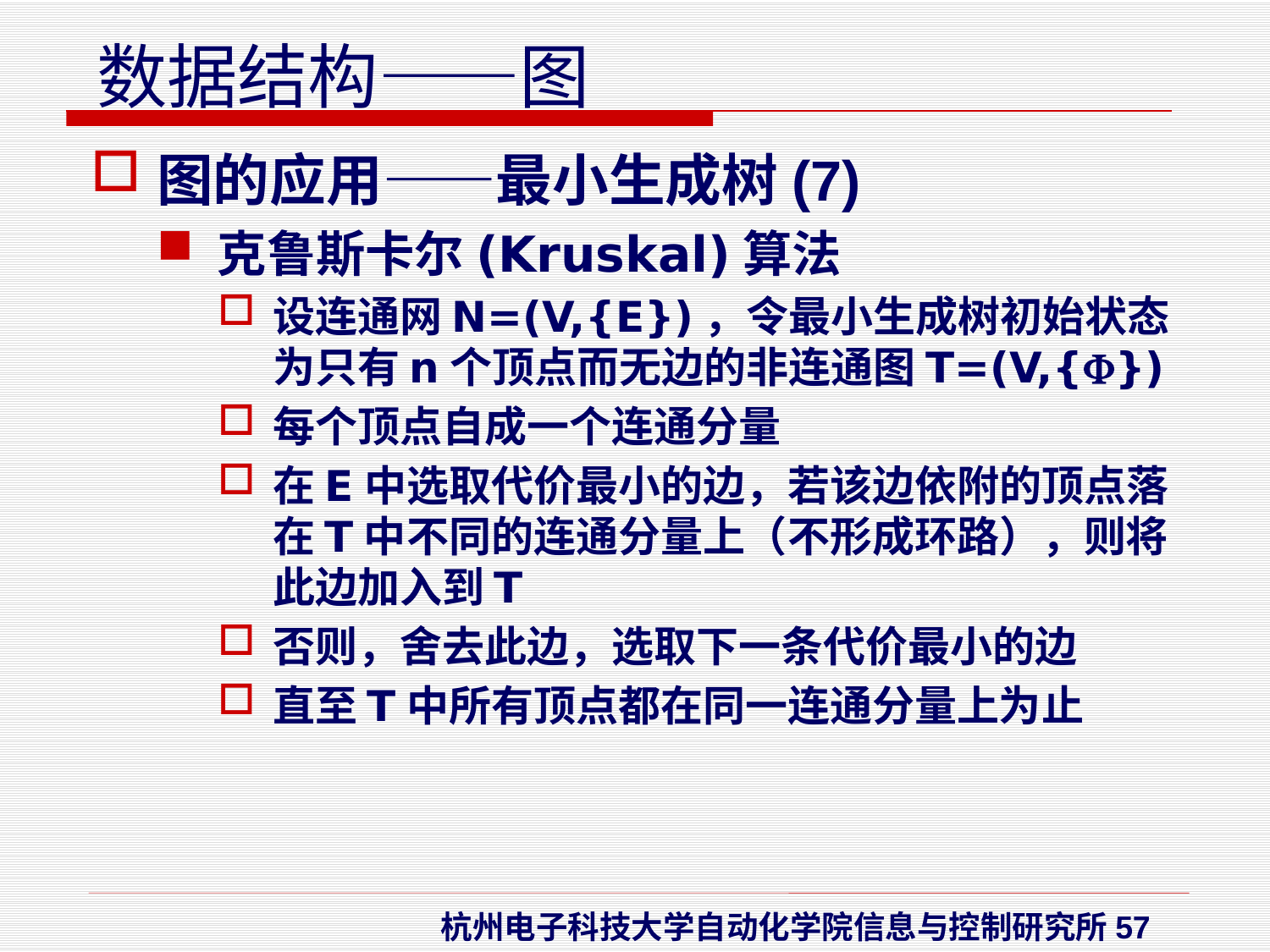

图的应用——最小生成树(7)
克鲁斯卡尔(Kruskal)算法
设连通网N=(V,{E})，令最小生成树初始状态为只有n个顶点而无边的非连通图T=(V,{Φ})
每个顶点自成一个连通分量
在E中选取代价最小的边，若该边依附的顶点落在T中不同的连通分量上（不形成环路），则将此边加入到T
否则，舍去此边，选取下一条代价最小的边
直至T中所有顶点都在同一连通分量上为止